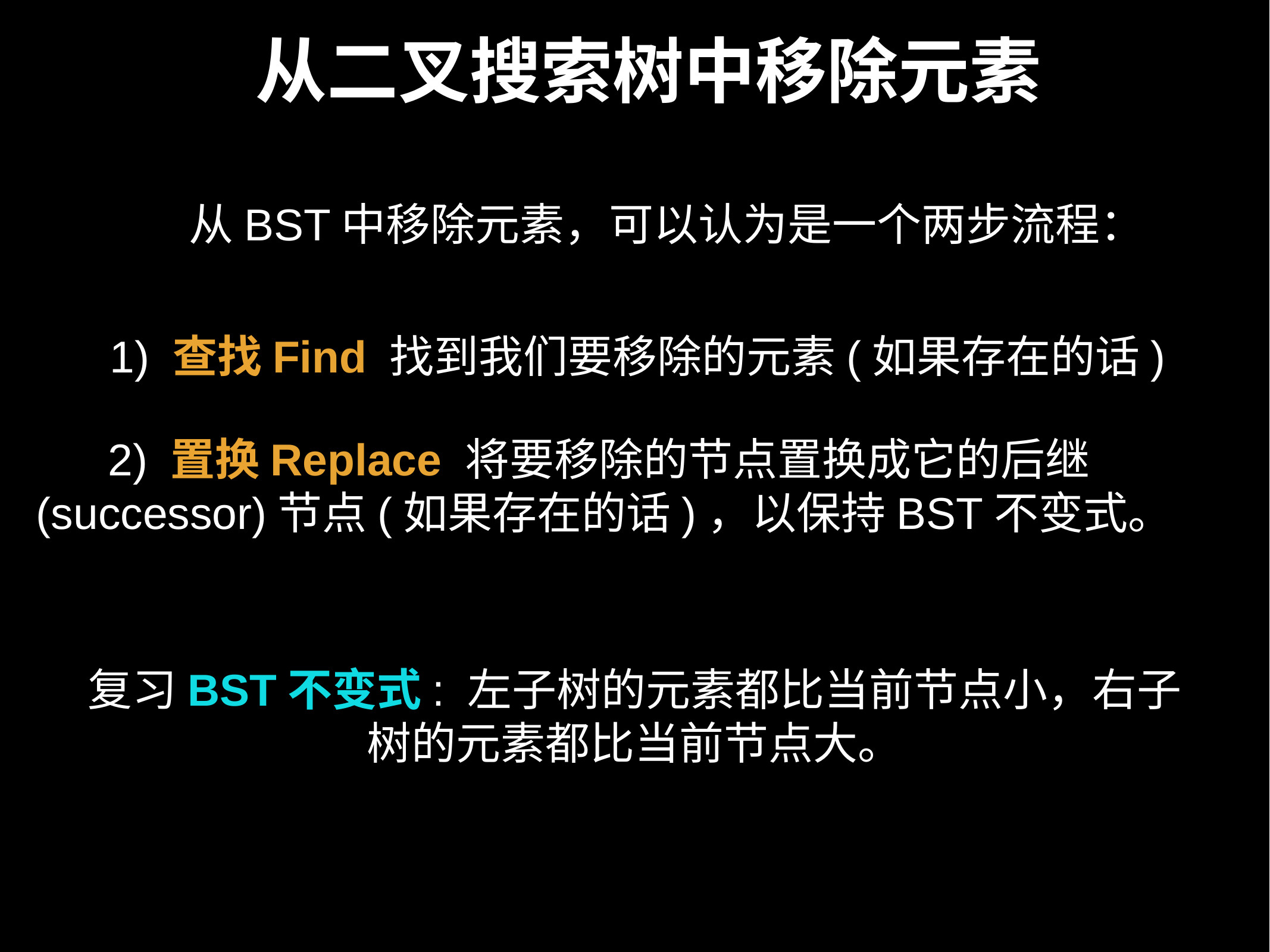

# 从二叉搜索树中移除元素
从BST中移除元素，可以认为是一个两步流程：
1) 查找Find 找到我们要移除的元素(如果存在的话)
2) 置换Replace 将要移除的节点置换成它的后继(successor)节点(如果存在的话)，以保持BST不变式。
复习BST不变式: 左子树的元素都比当前节点小，右子树的元素都比当前节点大。